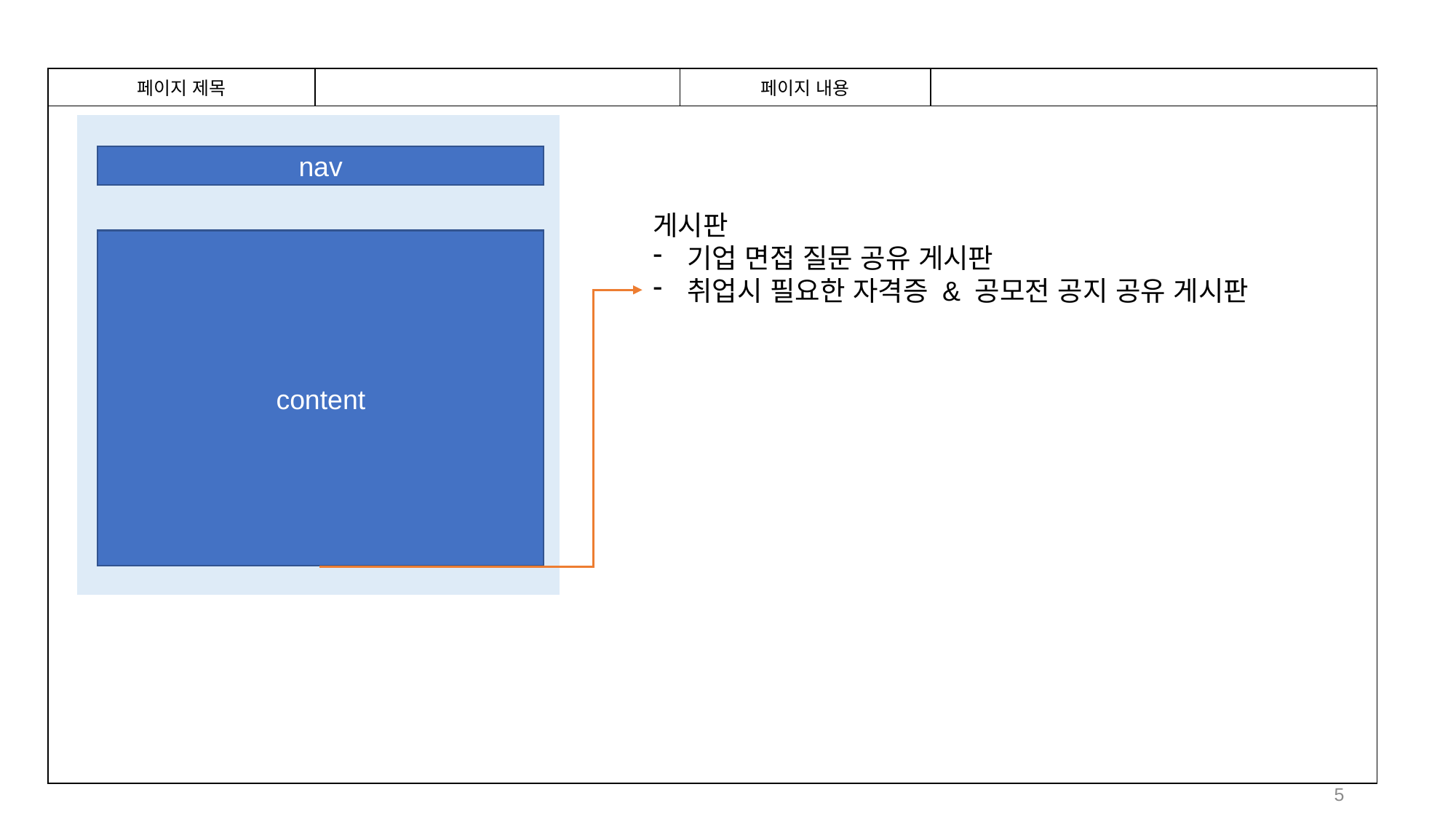

| 페이지 제목 |  | 페이지 내용 |  |
| --- | --- | --- | --- |
|  |  |  |  |

nav
게시판
기업 면접 질문 공유 게시판
취업시 필요한 자격증 & 공모전 공지 공유 게시판

content
5